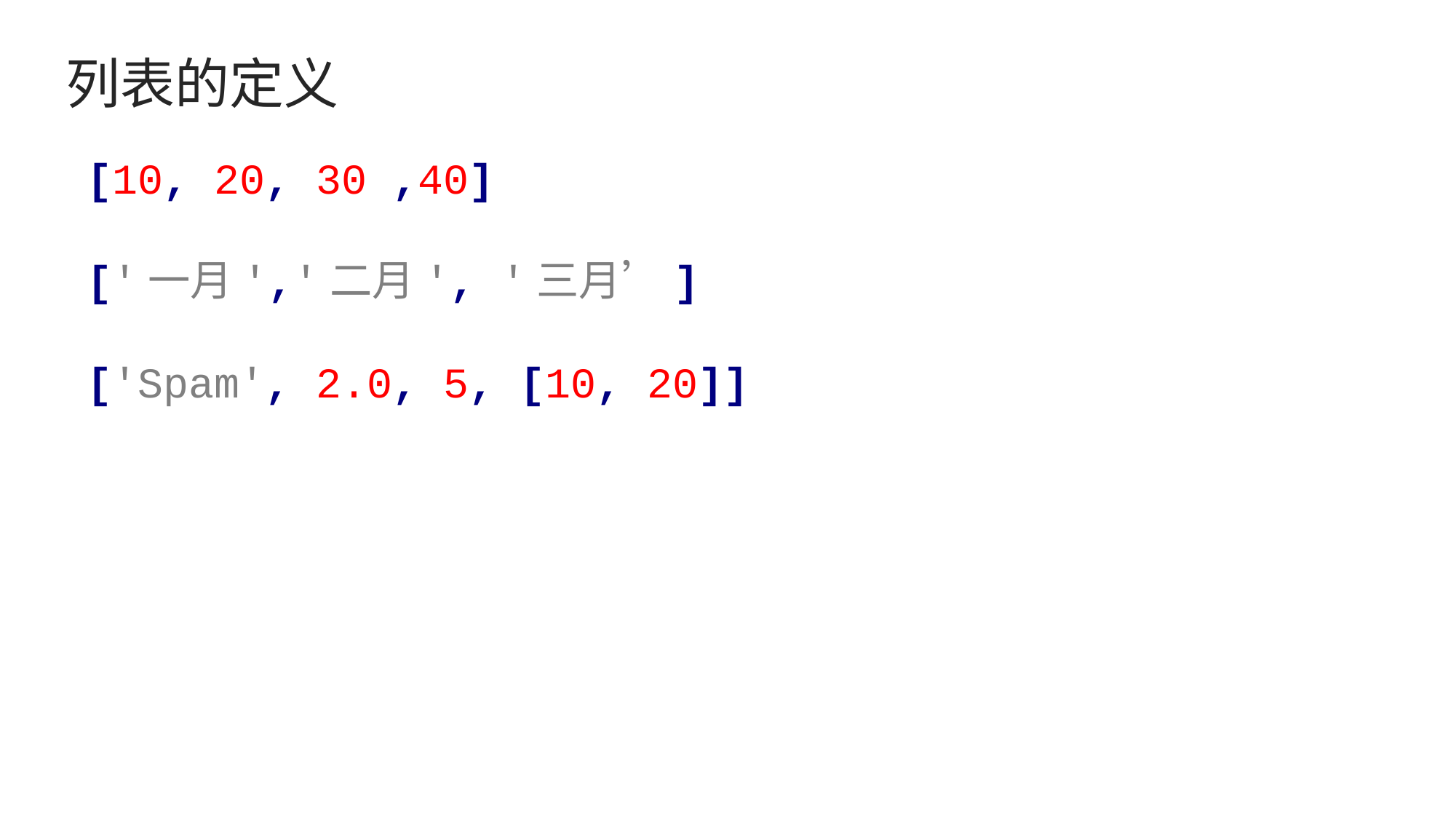

# 列表的定义
[10, 20, 30 ,40]

['一月','二月', '三月’]

['Spam', 2.0, 5, [10, 20]]